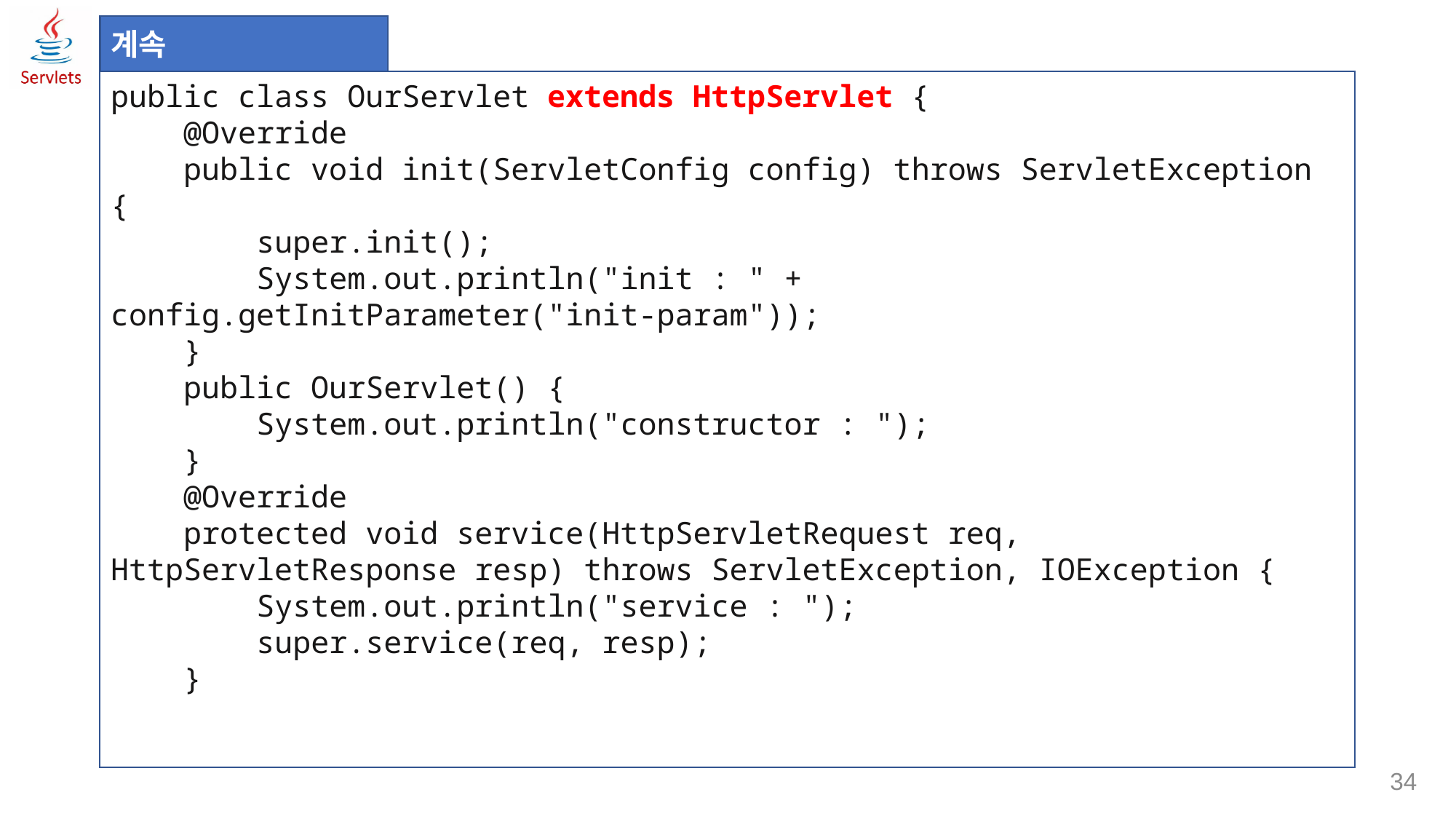

계속
public class OurServlet extends HttpServlet {
    @Override
    public void init(ServletConfig config) throws ServletException {
        super.init();
        System.out.println("init : " + config.getInitParameter("init-param"));
    }
    public OurServlet() {
        System.out.println("constructor : ");
    }
    @Override
    protected void service(HttpServletRequest req, HttpServletResponse resp) throws ServletException, IOException {
        System.out.println("service : ");
        super.service(req, resp);
    }

34